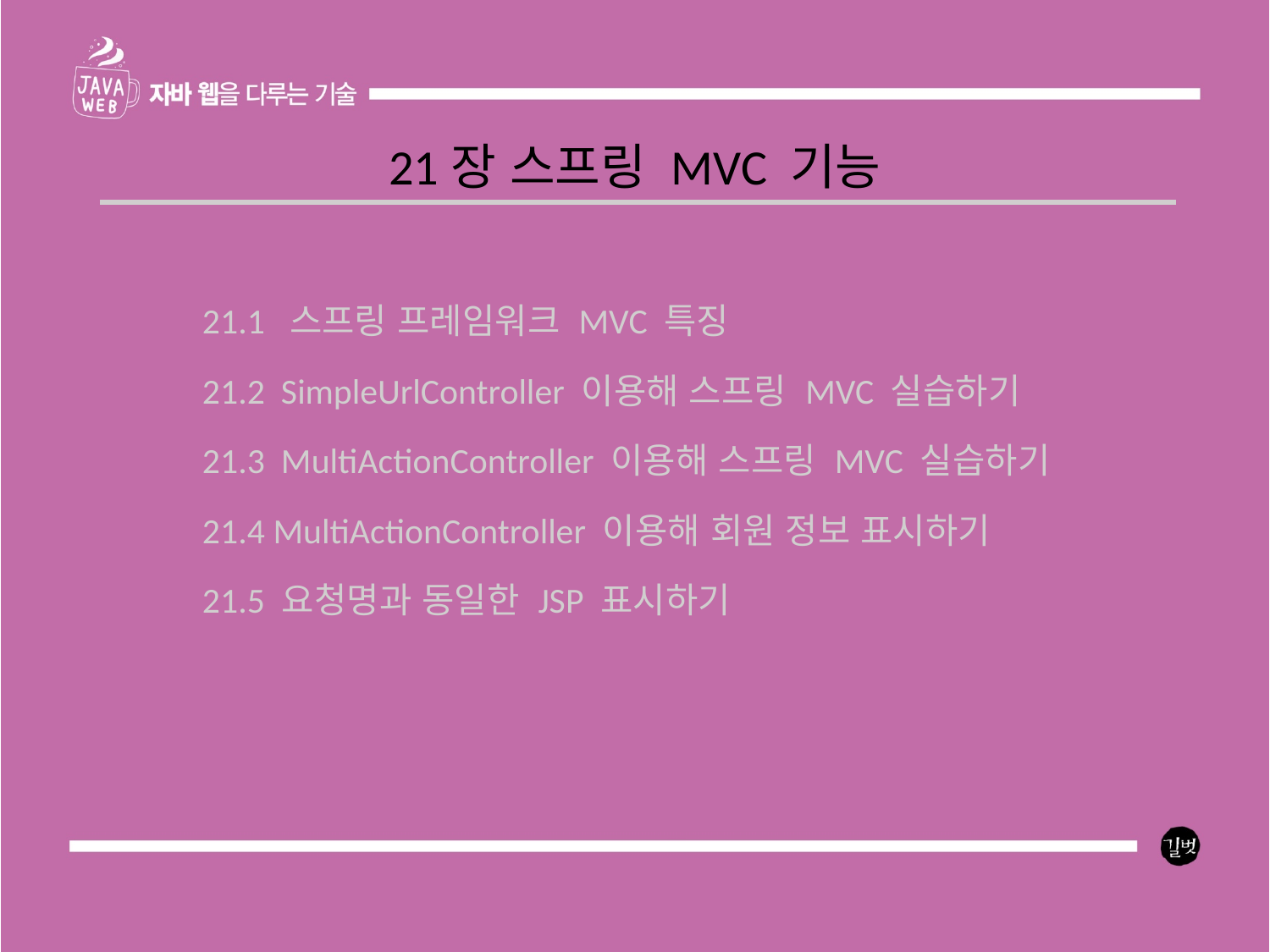

21장 스프링 MVC 기능
21.1  스프링 프레임워크 MVC 특징
21.2  SimpleUrlController 이용해 스프링 MVC 실습하기
21.3  MultiActionController 이용해 스프링 MVC 실습하기
21.4 MultiActionController 이용해 회원 정보 표시하기
21.5 요청명과 동일한 JSP 표시하기